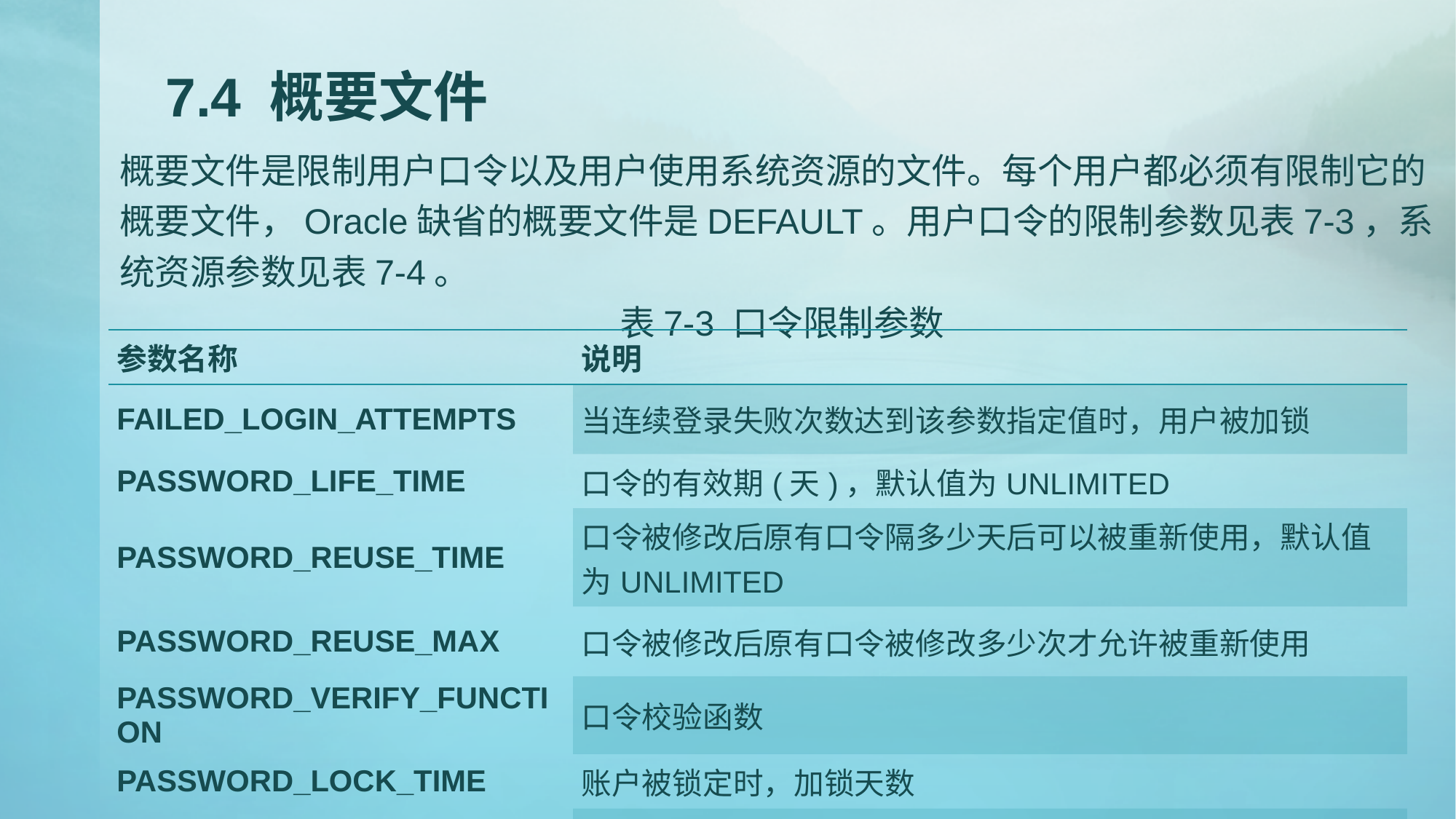

# 7.4 概要文件
概要文件是限制用户口令以及用户使用系统资源的文件。每个用户都必须有限制它的概要文件，Oracle缺省的概要文件是DEFAULT。用户口令的限制参数见表7-3，系统资源参数见表7-4。
表7-3 口令限制参数

| 参数名称 | 说明 |
| --- | --- |
| FAILED\_LOGIN\_ATTEMPTS | 当连续登录失败次数达到该参数指定值时，用户被加锁 |
| PASSWORD\_LIFE\_TIME | 口令的有效期(天)，默认值为UNLIMITED |
| PASSWORD\_REUSE\_TIME | 口令被修改后原有口令隔多少天后可以被重新使用，默认值为UNLIMITED |
| PASSWORD\_REUSE\_MAX | 口令被修改后原有口令被修改多少次才允许被重新使用 |
| PASSWORD\_VERIFY\_FUNCTION | 口令校验函数 |
| PASSWORD\_LOCK\_TIME | 账户被锁定时，加锁天数 |
| PASSWORD\_GRACE\_TIME | 口令过期后，继续使用原口令的宽限期(天) |